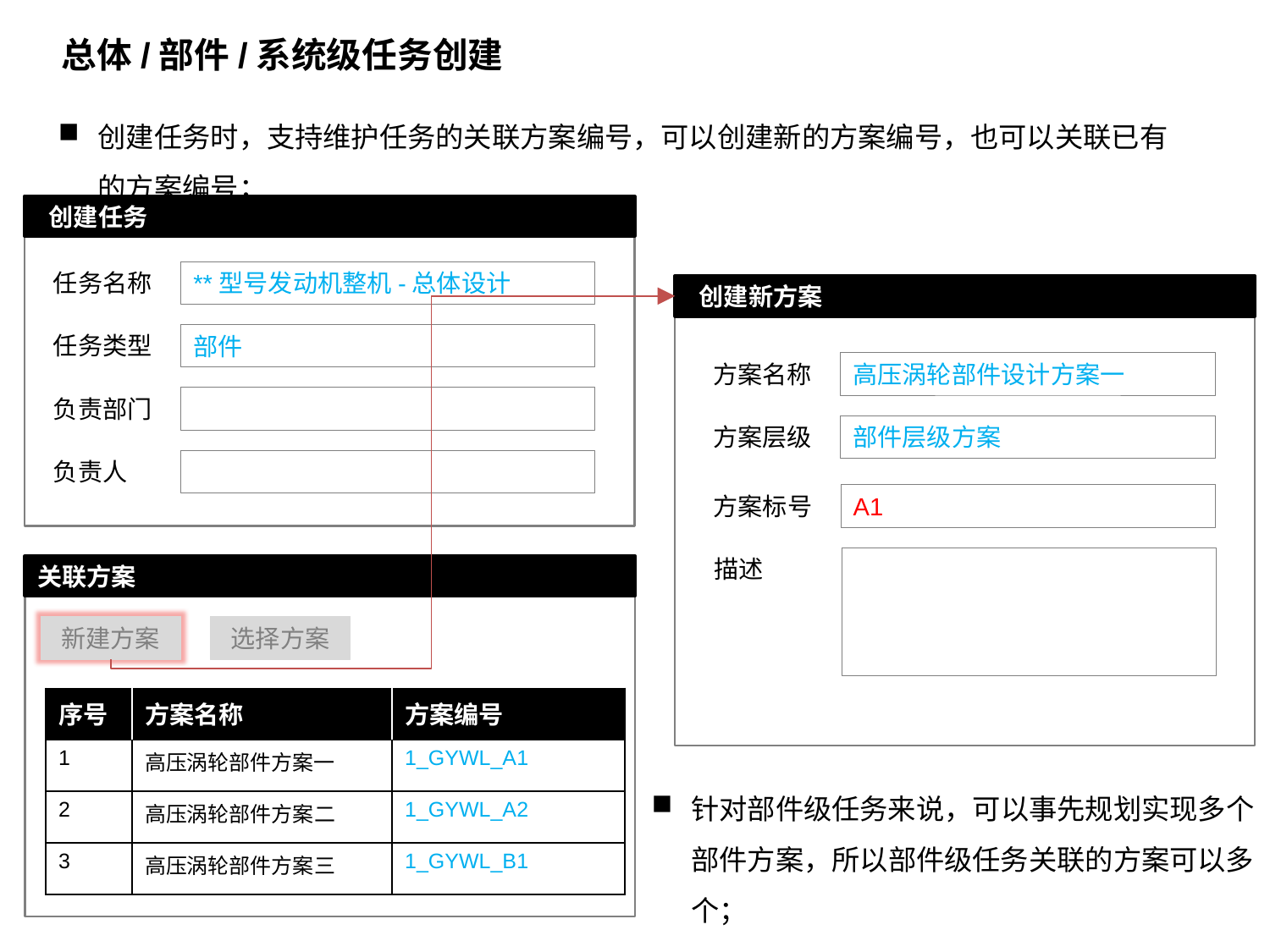

总体/部件/系统级任务创建
创建任务时，支持维护任务的关联方案编号，可以创建新的方案编号，也可以关联已有的方案编号；
 创建任务

任务名称
**型号发动机整机-总体设计
 创建新方案

任务类型
部件
方案名称
高压涡轮部件设计方案一
负责部门

方案层级
部件层级方案
负责人

方案标号
A1
描述

关联方案

新建方案
选择方案
| 序号 | 方案名称 | 方案编号 |
| --- | --- | --- |
| 1 | 高压涡轮部件方案一 | 1\_GYWL\_A1 |
| 2 | 高压涡轮部件方案二 | 1\_GYWL\_A2 |
| 3 | 高压涡轮部件方案三 | 1\_GYWL\_B1 |
针对部件级任务来说，可以事先规划实现多个部件方案，所以部件级任务关联的方案可以多个；